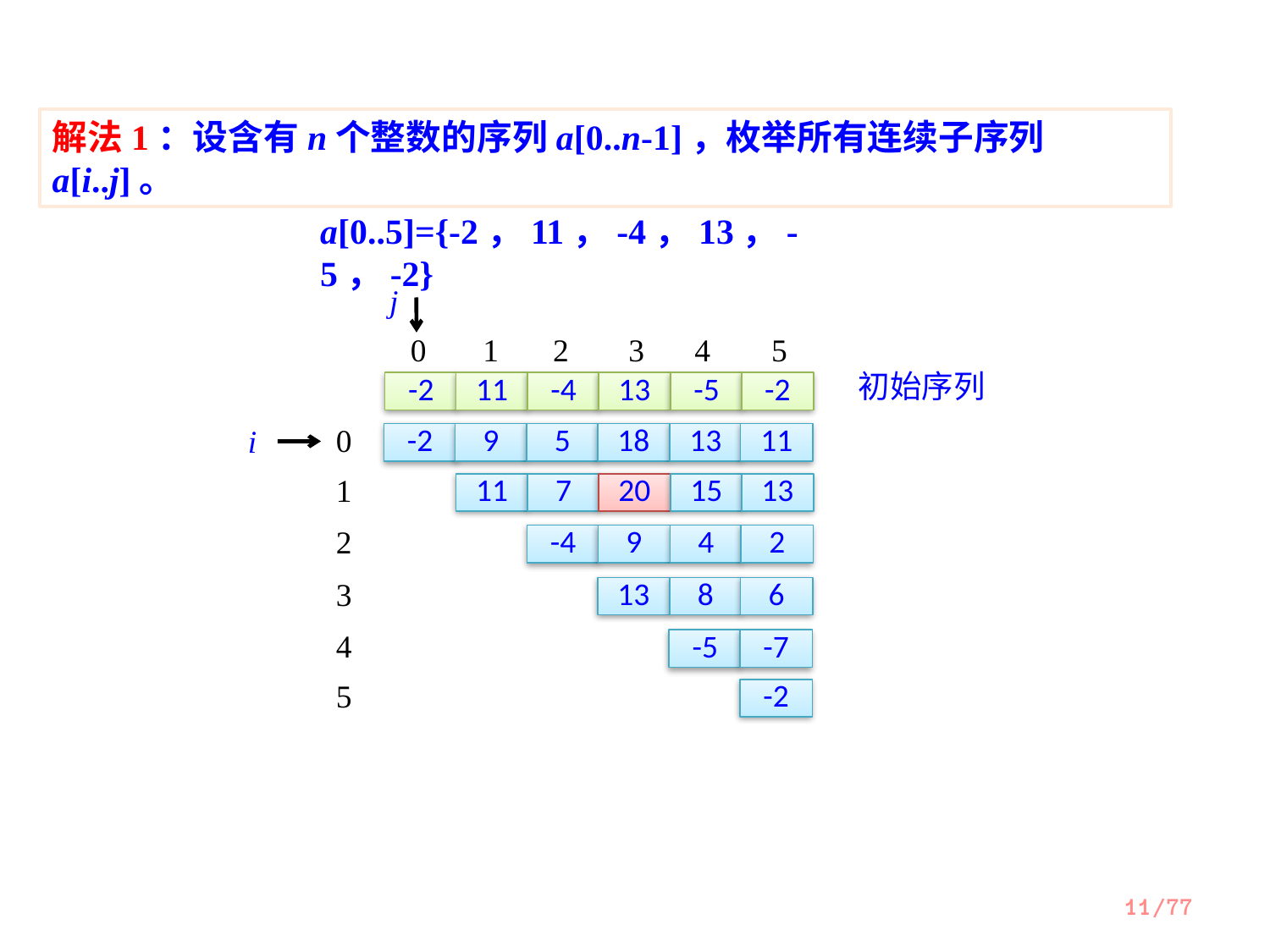

解法1：设含有n个整数的序列a[0..n-1]，枚举所有连续子序列a[i..j]。
a[0..5]={-2，11，-4，13，-5，-2}
j

0
1
2
3
4
5
-2
11
-4
13
-5
-2
初始序列
-2
9
5
18
13
11
0
i

11
7
20
15
13
1
-4
9
4
2
2
13
8
6
3
-5
-7
4
-2
5
11/77